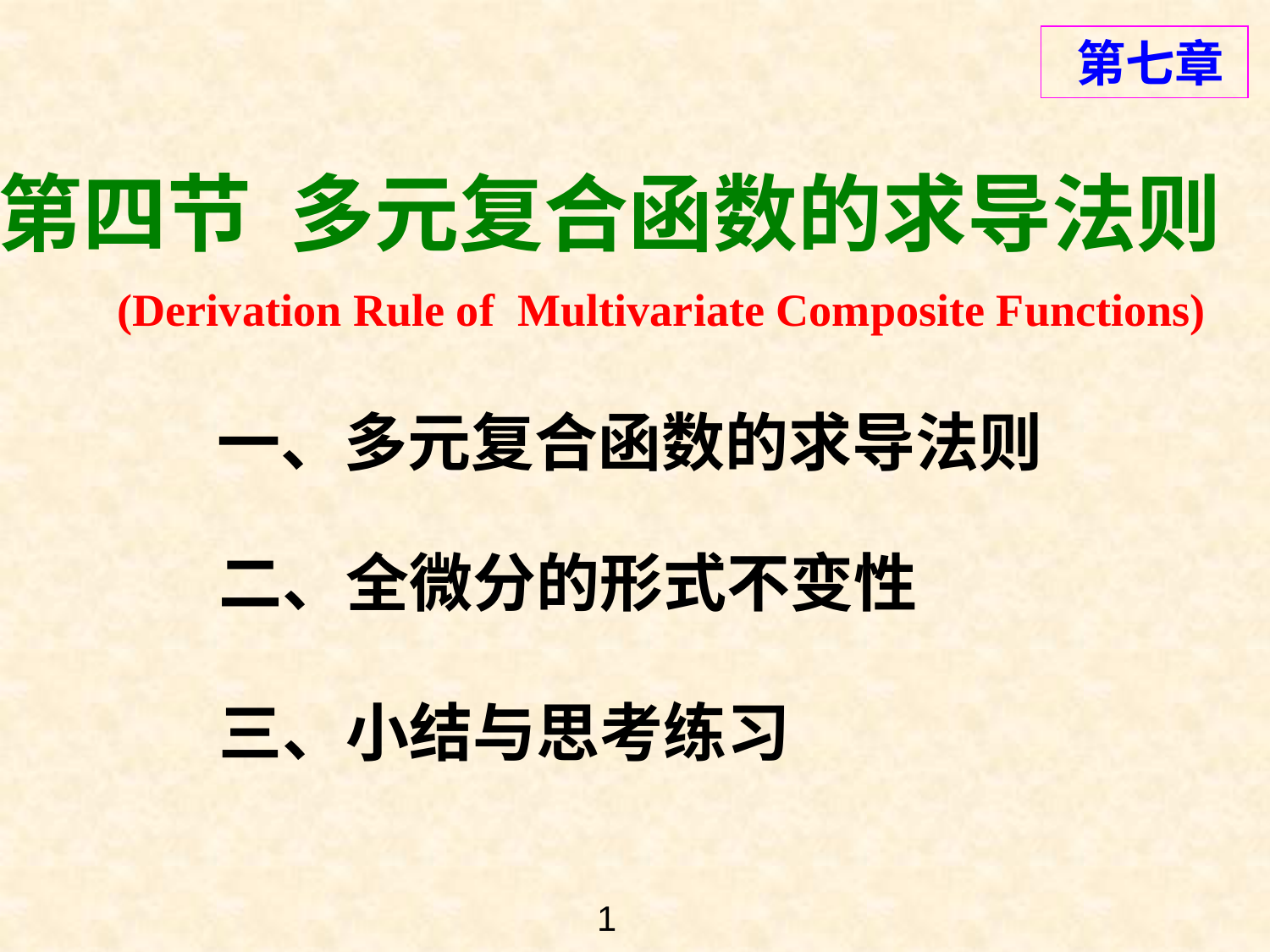

第七章
# 第四节  多元复合函数的求导法则
(Derivation Rule of  Multivariate Composite Functions)
一、多元复合函数的求导法则
二、全微分的形式不变性
三、小结与思考练习
1